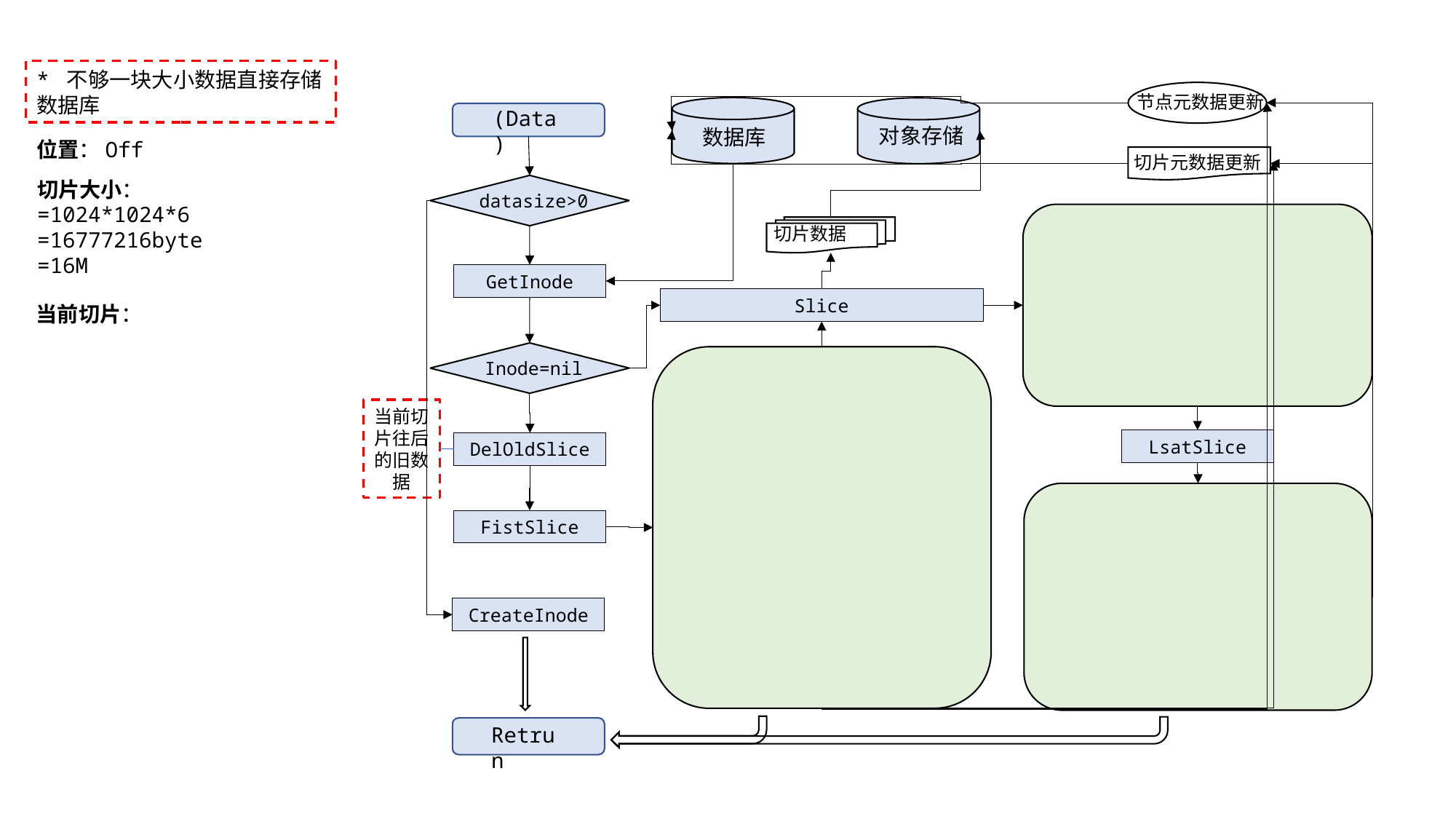

* 不够一块大小数据直接存储数据库

节点元数据更新

(Data)

对象存储
数据库
位置：Off
切片元数据更新

切片大小：=1024*1024*6
=16777216byte
=16M

datasize>0

切片数据

GetInode
Slice
当前切片：

Inode=nil
当前切片往后的旧数据
LsatSlice
DelOldSlice

FistSlice
CreateInode

Retrun